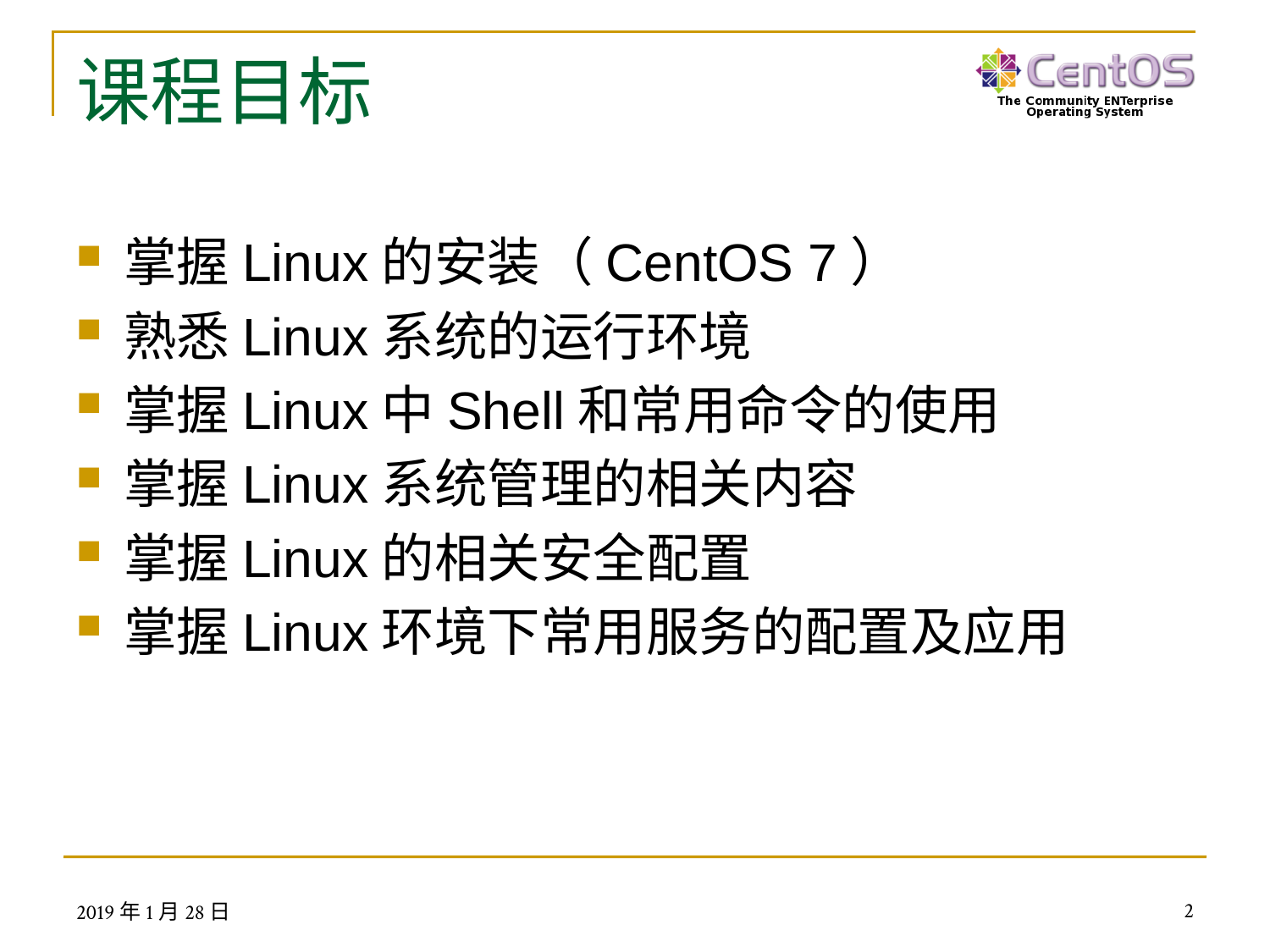

# 课程目标
掌握Linux的安装（CentOS 7）
熟悉Linux系统的运行环境
掌握Linux中Shell和常用命令的使用
掌握Linux系统管理的相关内容
掌握Linux的相关安全配置
掌握Linux环境下常用服务的配置及应用
2019年1月28日
2